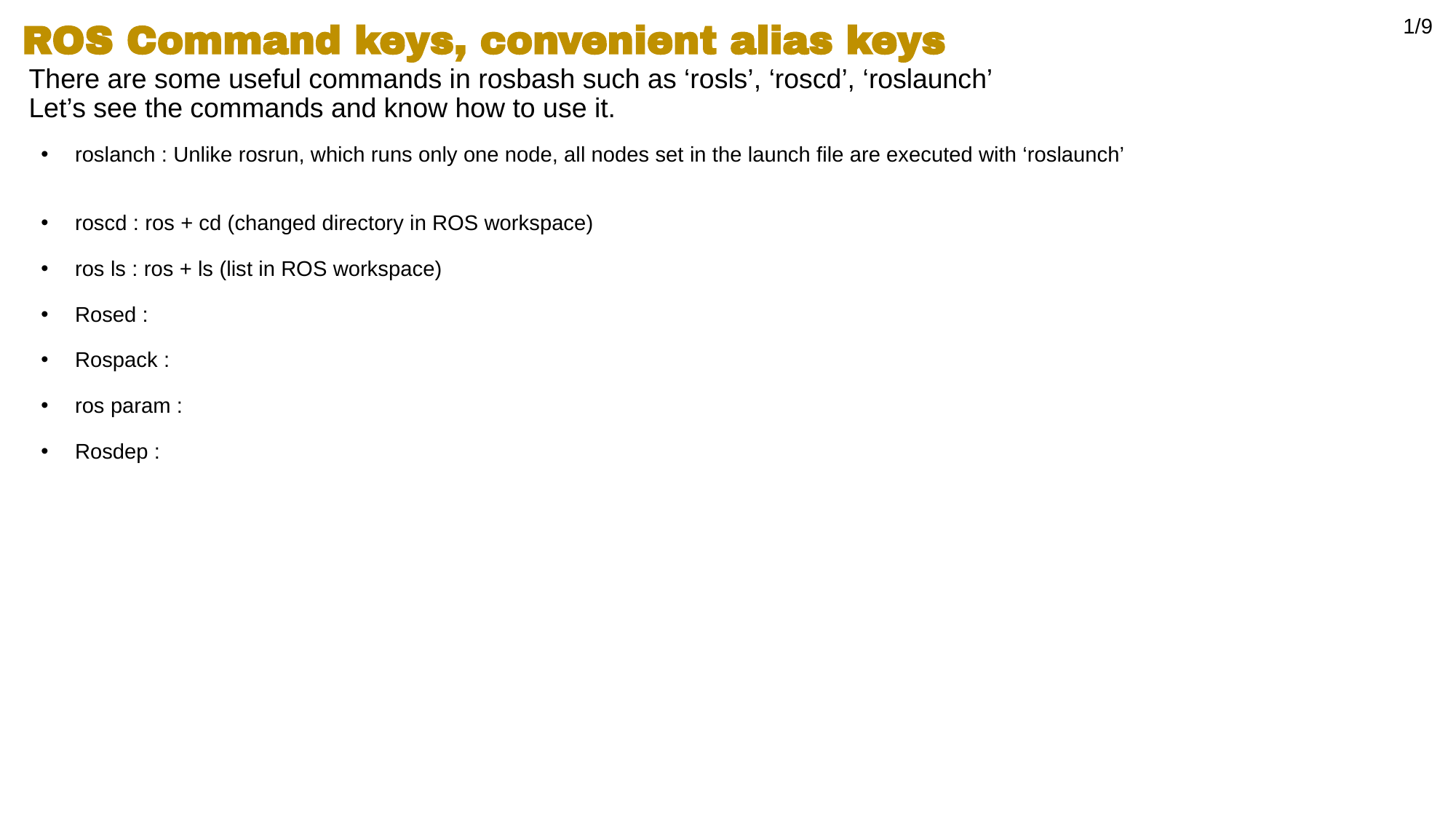

1/9
ROS Command keys, convenient alias keys
There are some useful commands in rosbash such as ‘rosls’, ‘roscd’, ‘roslaunch’
Let’s see the commands and know how to use it.

roslanch : Unlike rosrun, which runs only one node, all nodes set in the launch file are executed with ‘roslaunch’

roscd : ros + cd (changed directory in ROS workspace)

ros ls : ros + ls (list in ROS workspace)

Rosed :

Rospack :

ros param :

Rosdep :
ROS 명령어들
Ros run : 한 개의 node를 실행시킬 때 사용
Roslanch
Roscd, ros ls
Rosed
Ros param
+++ 그외 명령어들